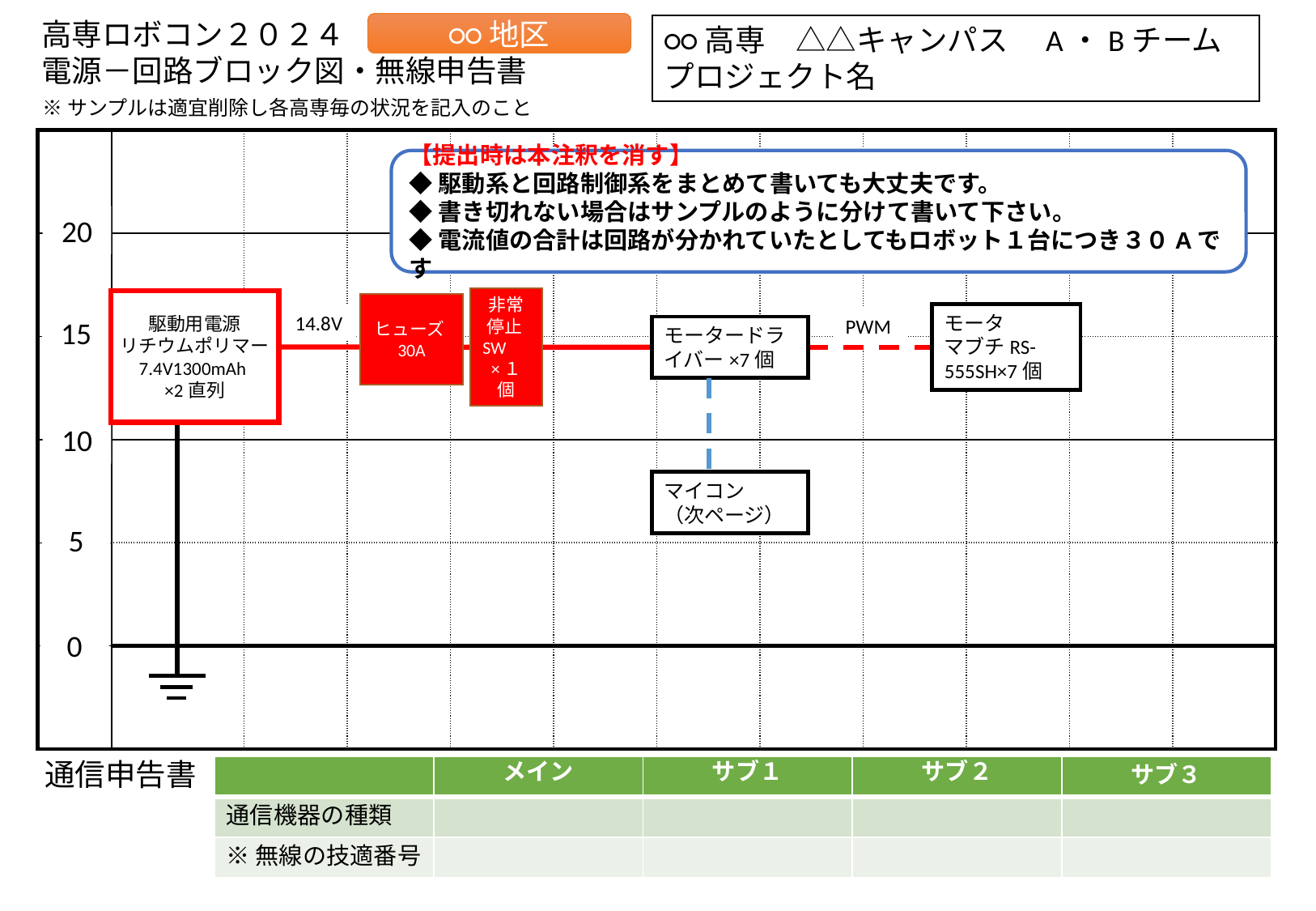

○○地区
○○高専　△△キャンパス　A・Bチーム
プロジェクト名
【提出時は本注釈を消す】
◆駆動系と回路制御系をまとめて書いても大丈夫です。
◆書き切れない場合はサンプルのように分けて書いて下さい。
◆電流値の合計は回路が分かれていたとしてもロボット１台につき３０Aです
非常停止SW　×１個

駆動用電源
リチウムポリマー
7.4V1300mAh
×2直列

ヒューズ30A
14.8V
モータ
マブチRS-555SH×7個
PWM
モータードライバー×7個
マイコン
（次ページ）
|  | メイン | サブ１ | サブ２ | サブ３ |
| --- | --- | --- | --- | --- |
| 通信機器の種類 |  |  |  |  |
| ※無線の技適番号 |  |  |  |  |